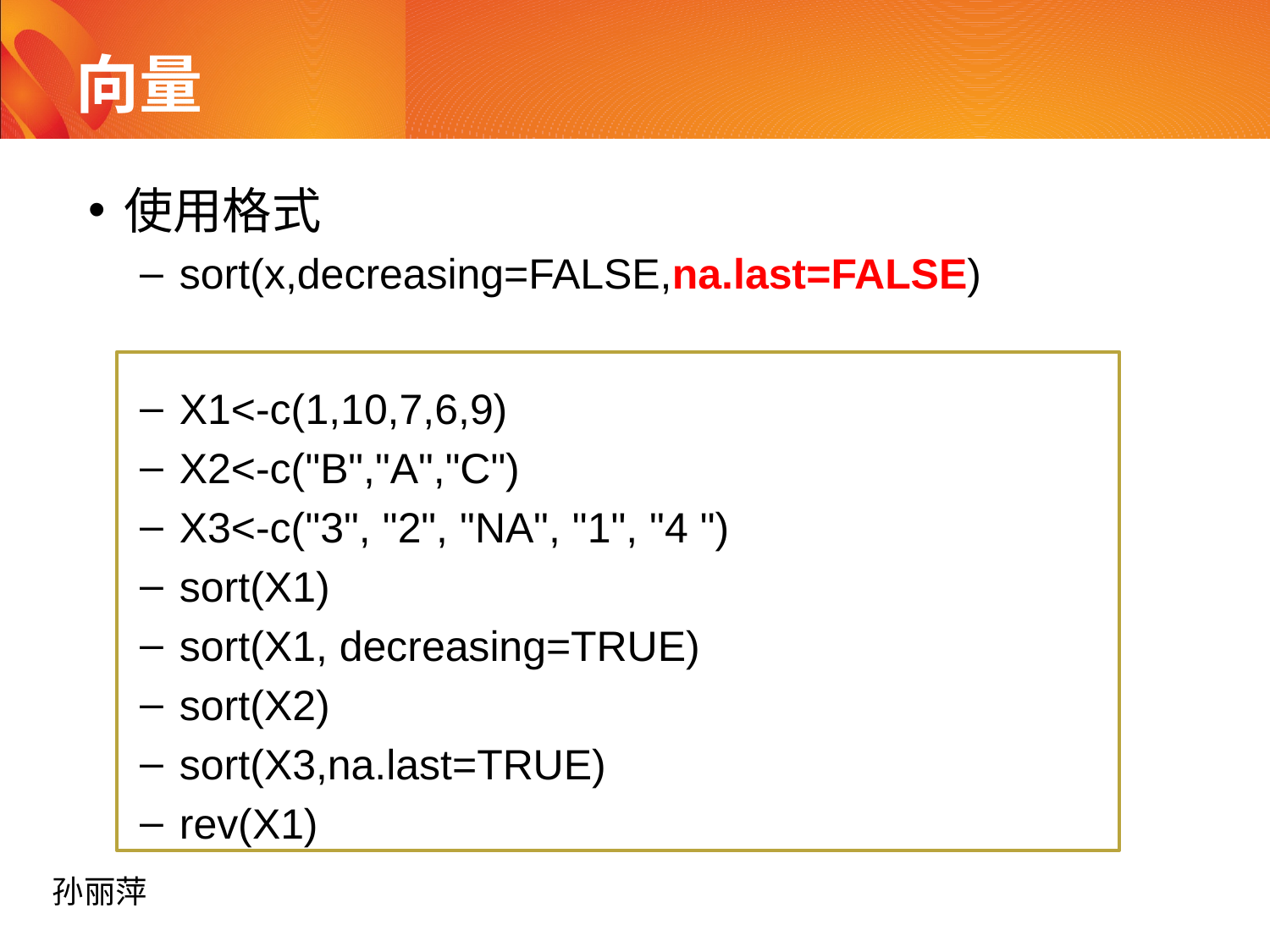

# 向量
使用格式
sort(x,decreasing=FALSE,na.last=FALSE)

X1<-c(1,10,7,6,9)
X2<-c("B","A","C")
X3<-c("3", "2", "NA", "1", "4 ")
sort(X1)
sort(X1, decreasing=TRUE)
sort(X2)
sort(X3,na.last=TRUE)
rev(X1)

15